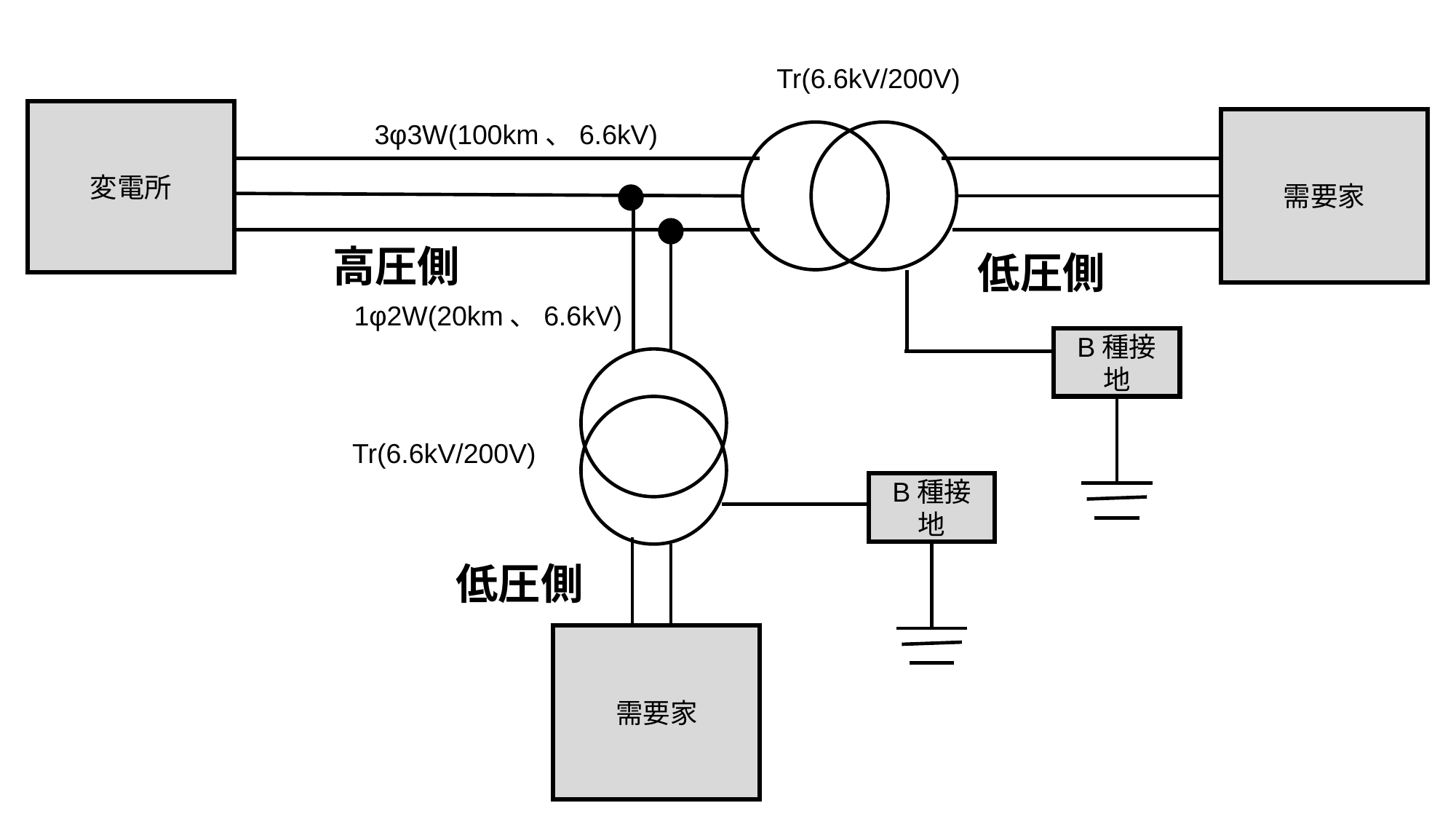

Tr(6.6kV/200V)
変電所
需要家
3φ3W(100km、6.6kV)

高圧側
低圧側
1φ2W(20km、6.6kV)
B種接地

Tr(6.6kV/200V)
B種接地
低圧側
需要家